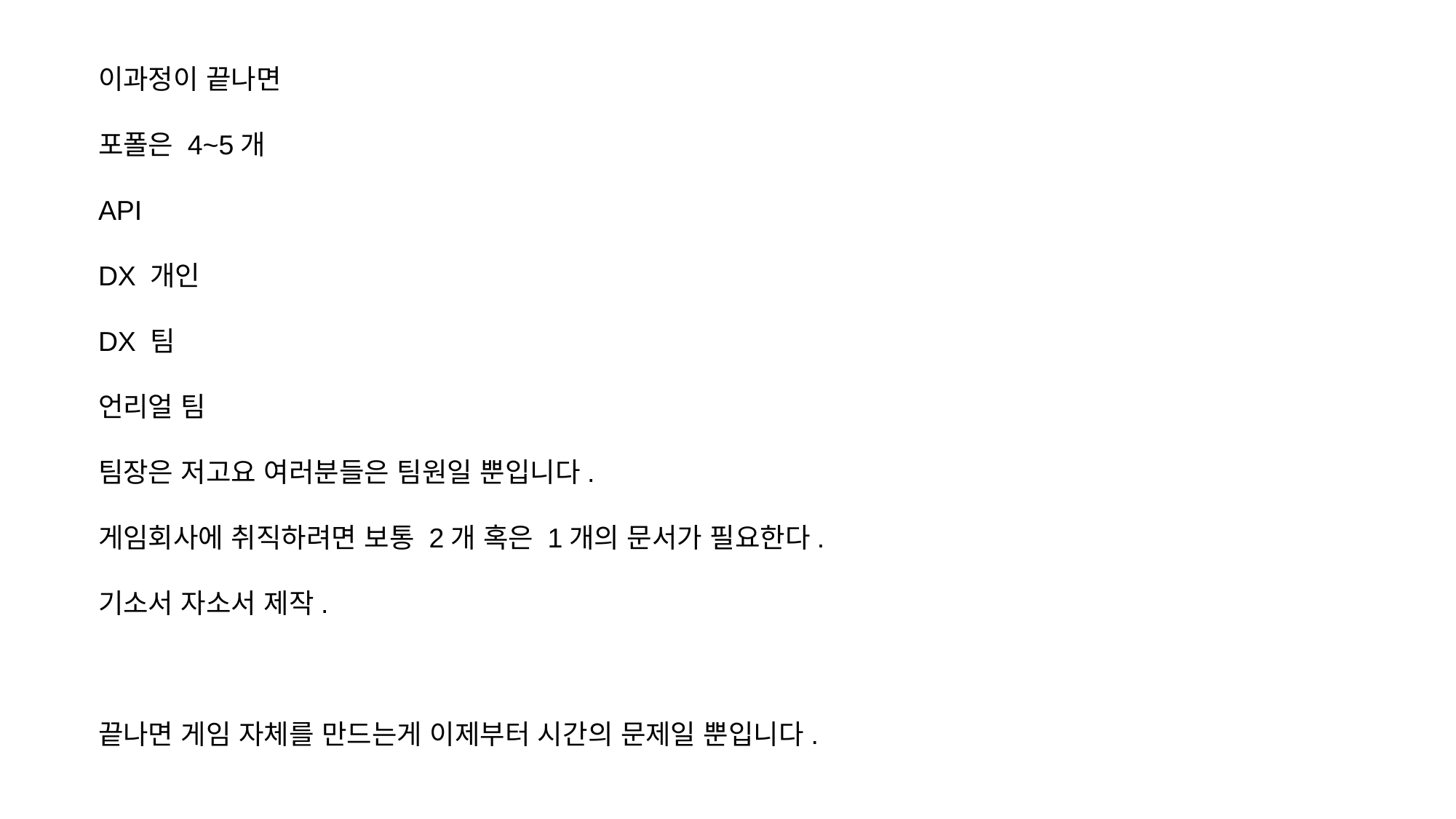

이과정이 끝나면

포폴은 4~5개

API

DX 개인

DX 팀

언리얼 팀

팀장은 저고요 여러분들은 팀원일 뿐입니다.

게임회사에 취직하려면 보통 2개 혹은 1개의 문서가 필요한다.

기소서 자소서 제작.

끝나면 게임 자체를 만드는게 이제부터 시간의 문제일 뿐입니다.